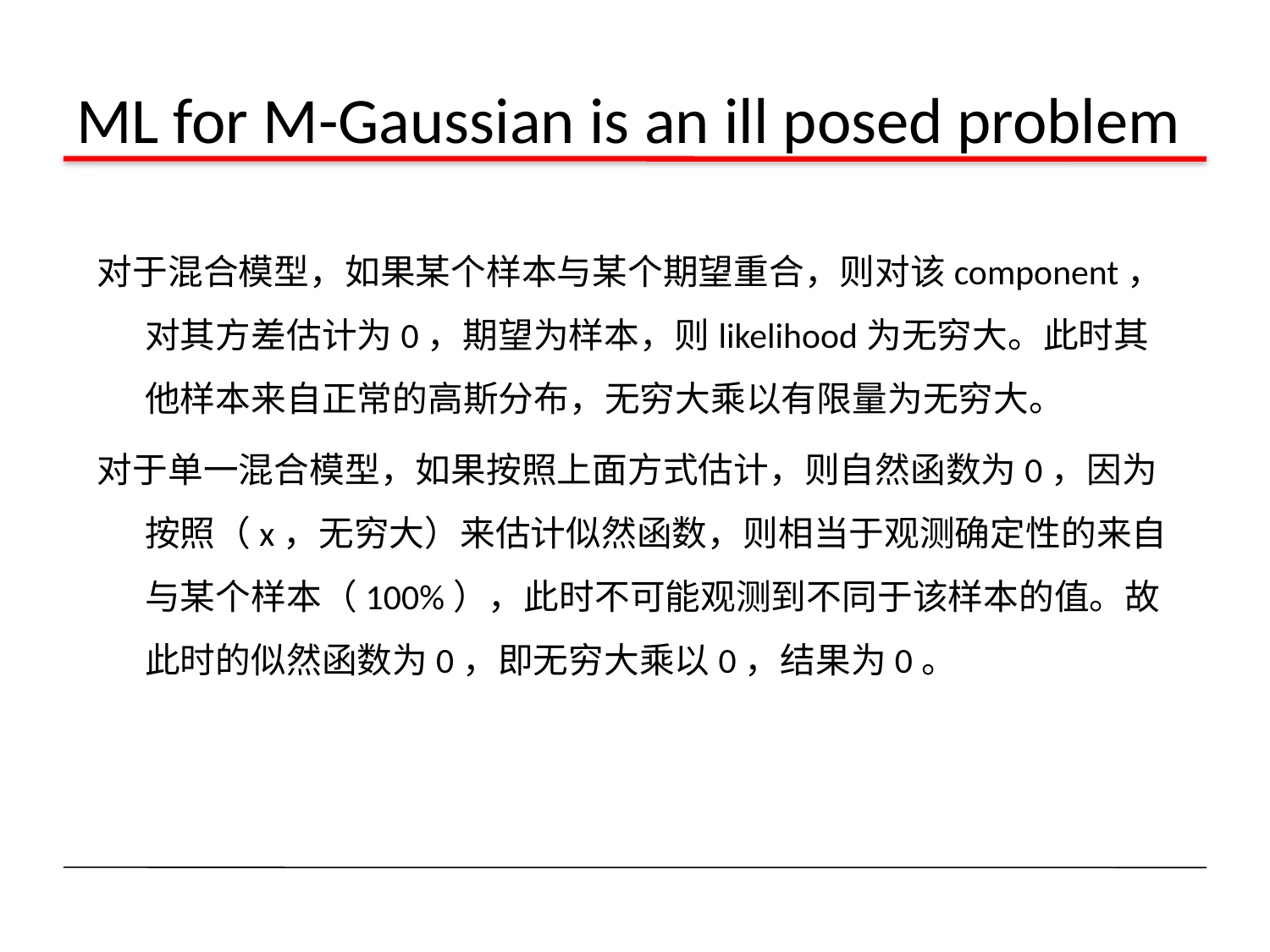

# ML for M-Gaussian is an ill posed problem
对于混合模型，如果某个样本与某个期望重合，则对该component，对其方差估计为0，期望为样本，则likelihood为无穷大。此时其他样本来自正常的高斯分布，无穷大乘以有限量为无穷大。
对于单一混合模型，如果按照上面方式估计，则自然函数为0，因为按照（x，无穷大）来估计似然函数，则相当于观测确定性的来自与某个样本（100%），此时不可能观测到不同于该样本的值。故此时的似然函数为0，即无穷大乘以0，结果为0。